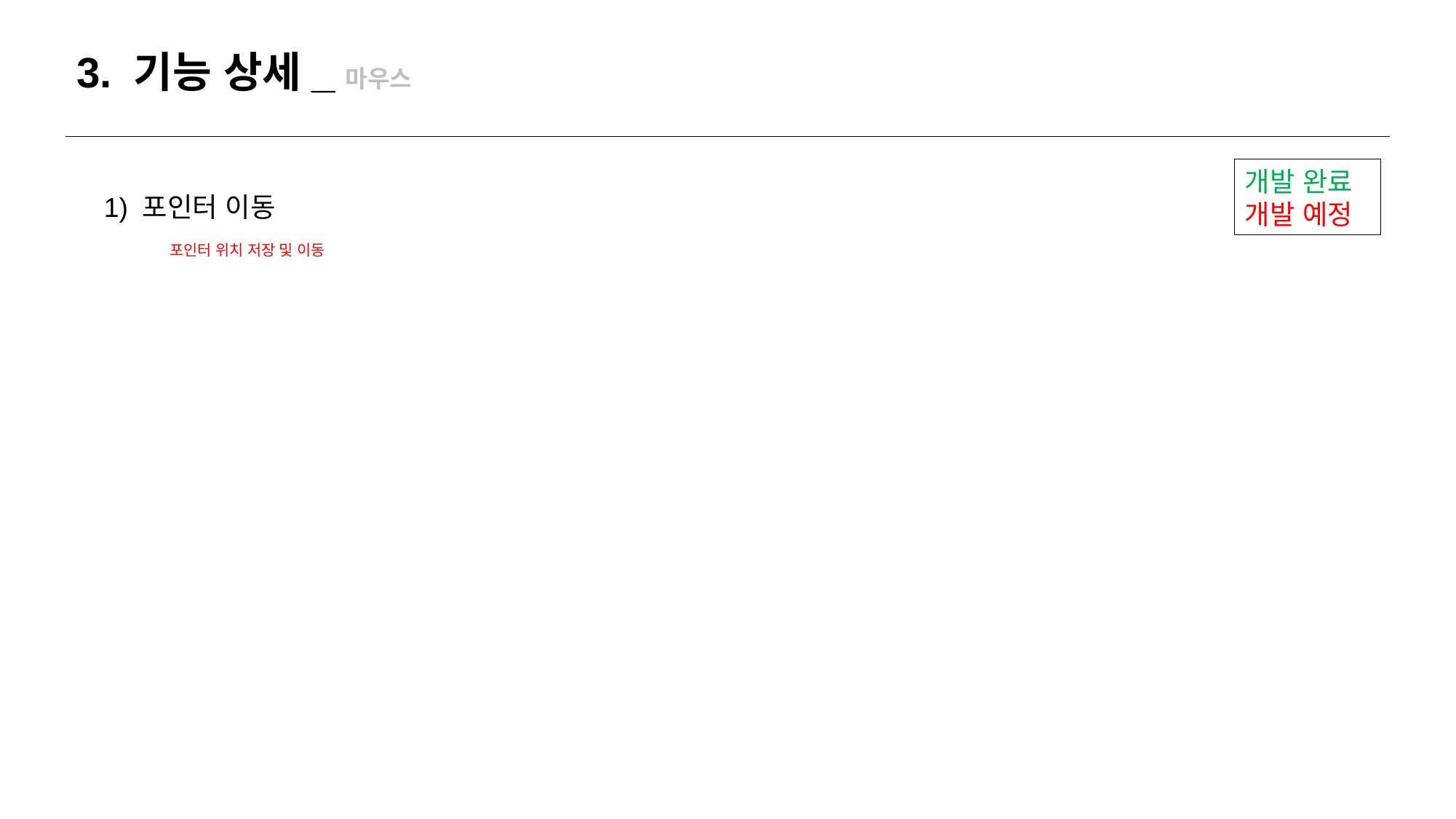

3. 기능 상세_마우스
개발 완료
개발 예정
1) 포인터 이동

포인터 위치 저장 및 이동